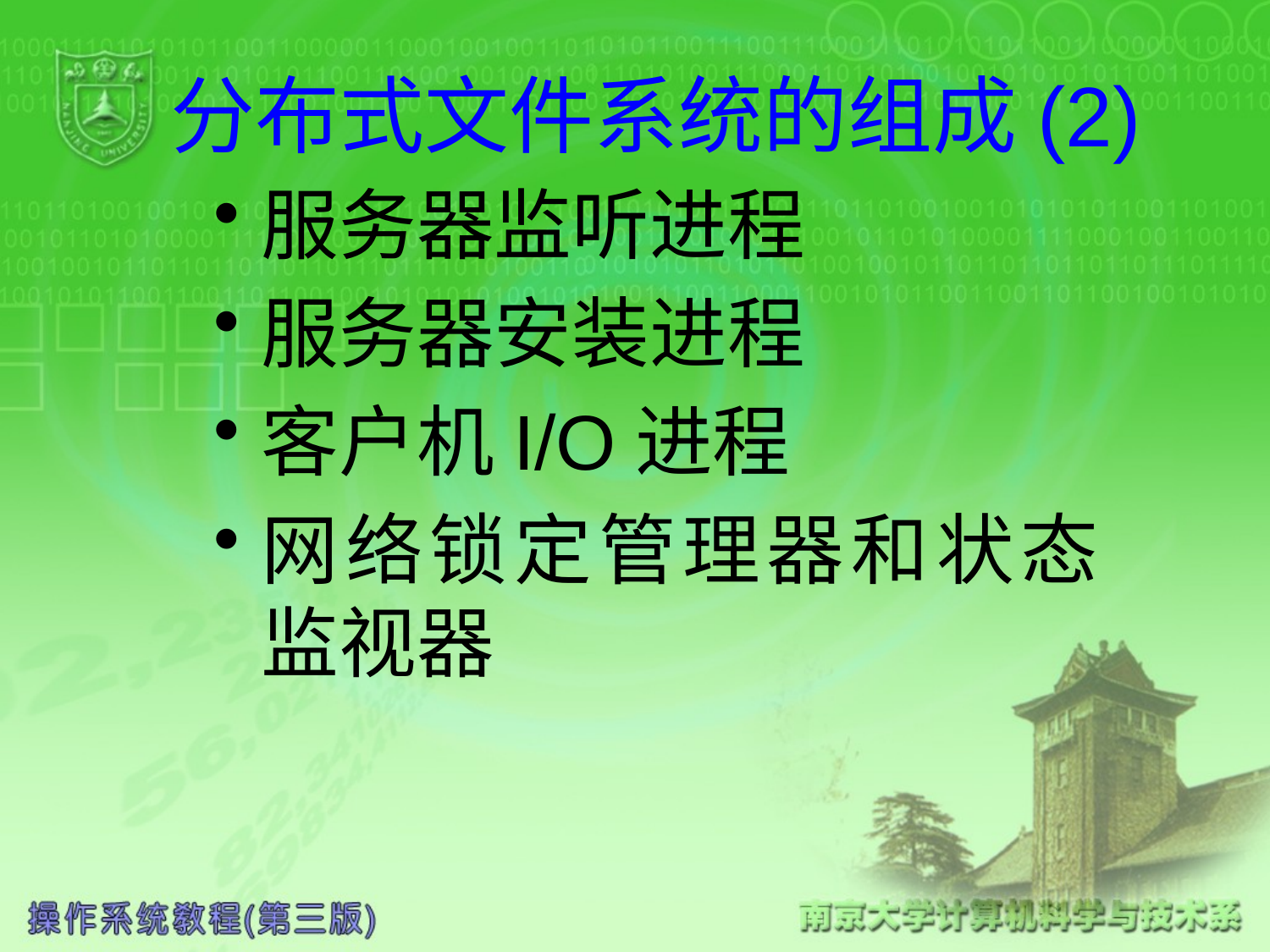

# 分布式文件系统的组成(2)
服务器监听进程
服务器安装进程
客户机I/O进程
网络锁定管理器和状态监视器